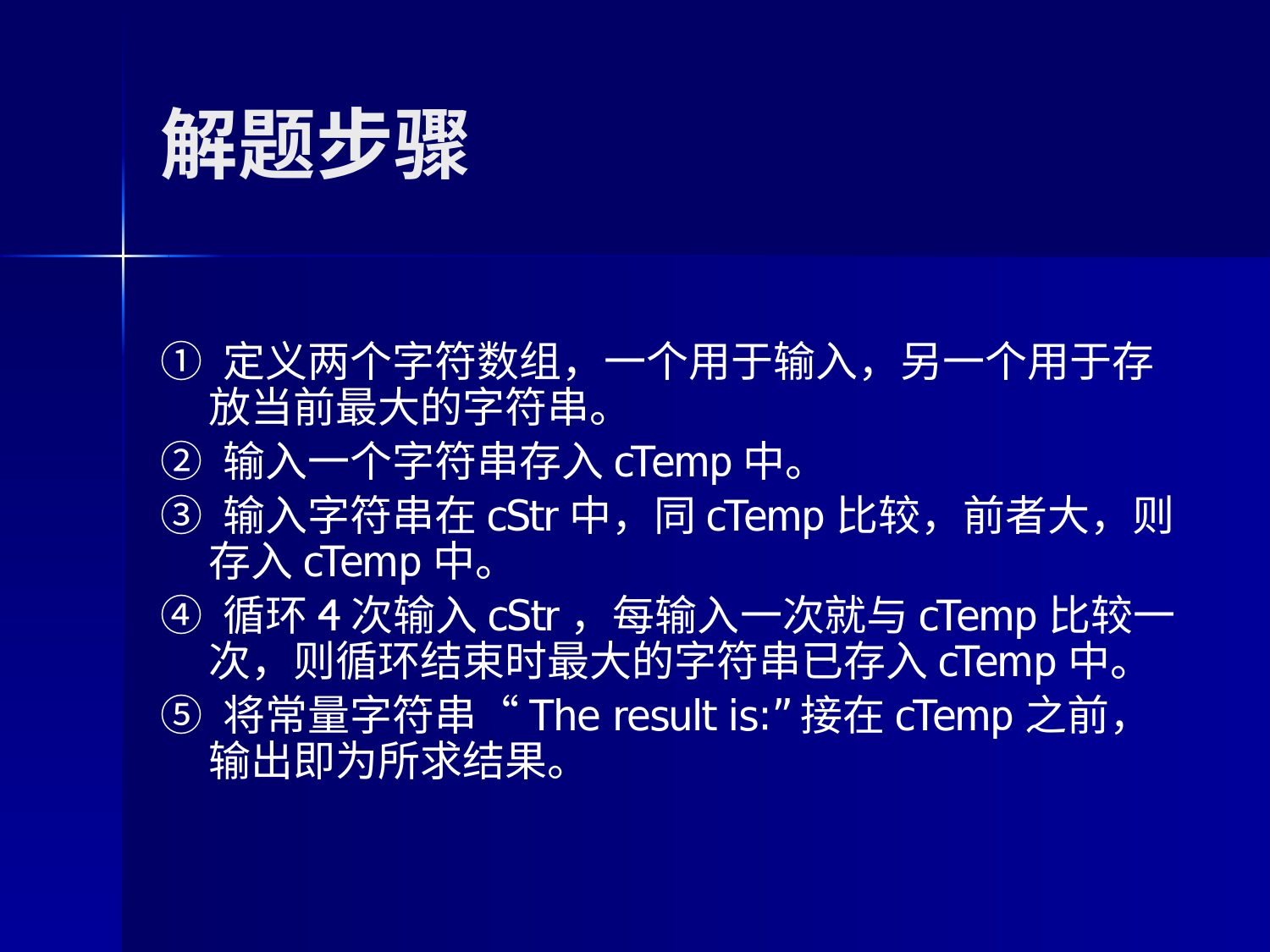

# 解题步骤

① 定义两个字符数组，一个用于输入，另一个用于存放当前最大的字符串。
② 输入一个字符串存入cTemp中。
③ 输入字符串在cStr中，同cTemp比较，前者大，则存入cTemp中。
④ 循环4次输入cStr，每输入一次就与cTemp比较一次，则循环结束时最大的字符串已存入cTemp中。
⑤ 将常量字符串“The result is:”接在cTemp之前，输出即为所求结果。